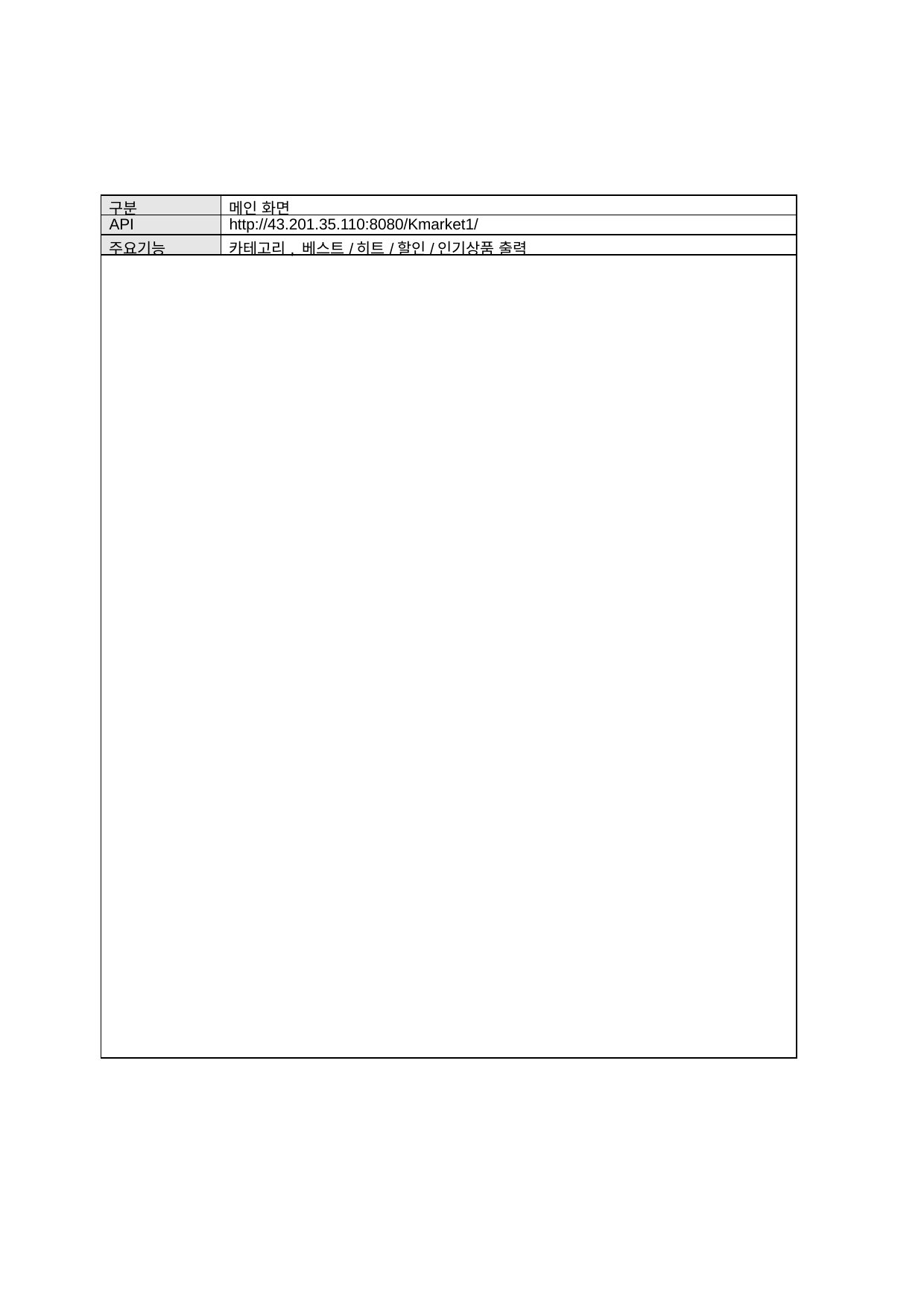

-
-
-
위 모든 API 출력화면 첨부하기
주요기능 간략히 작성하기
아래 내용 참고
| 구분 | 메인 화면 |
| --- | --- |
| API | http://43.201.35.110:8080/Kmarket1/ |
| 주요기능 | 카테고리, 베스트/히트/할인/인기상품 출력 |
|  |  |